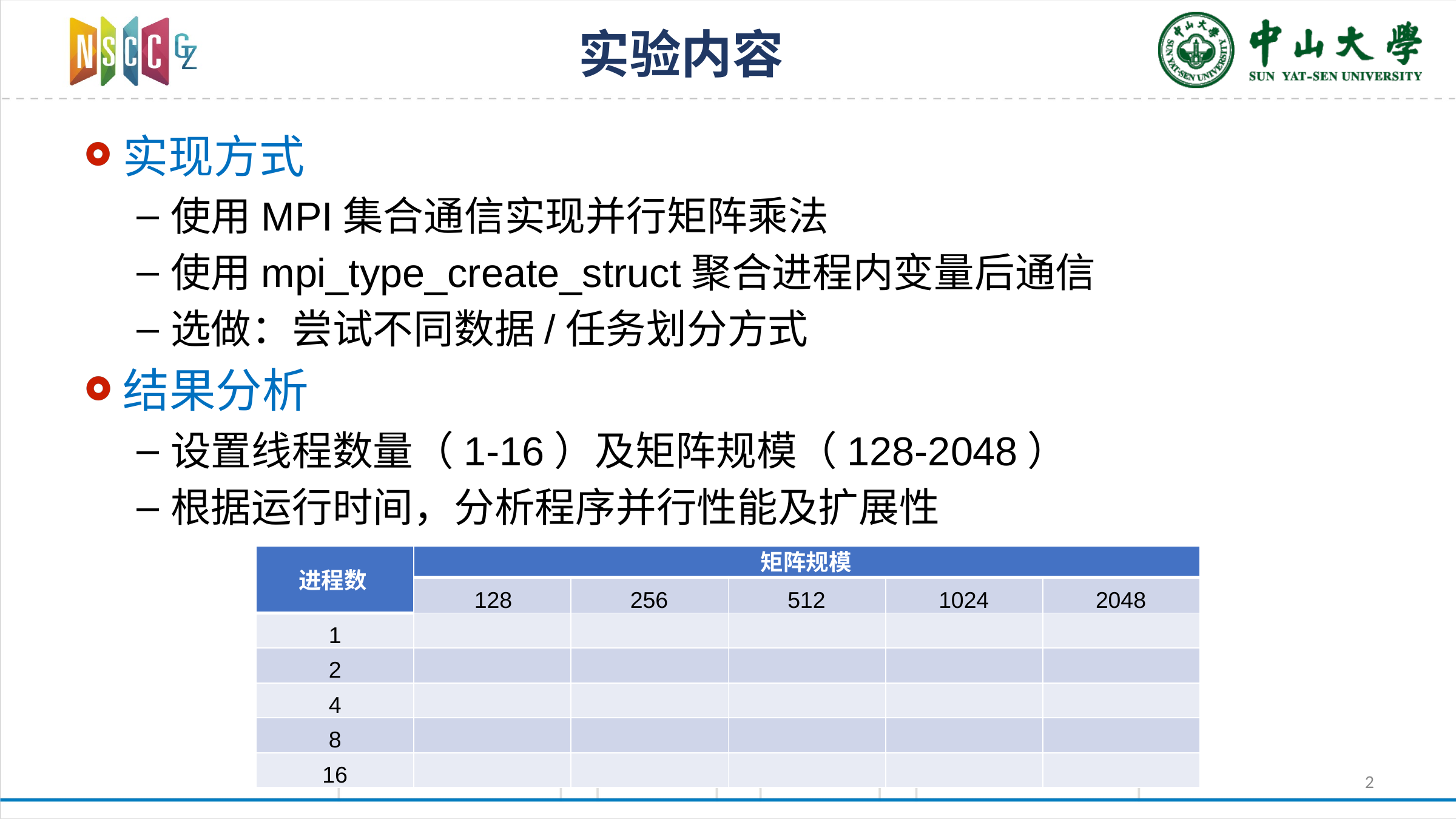

# 实验内容
实现方式
使用MPI集合通信实现并行矩阵乘法
使用mpi_type_create_struct聚合进程内变量后通信
选做：尝试不同数据/任务划分方式
结果分析
设置线程数量（1-16）及矩阵规模（128-2048）
根据运行时间，分析程序并行性能及扩展性

| 进程数 | 矩阵规模 |  |  |  |  |
| --- | --- | --- | --- | --- | --- |
|  | 128 | 256 | 512 | 1024 | 2048 |
| 1 |  |  |  |  |  |
| 2 |  |  |  |  |  |
| 4 |  |  |  |  |  |
| 8 |  |  |  |  |  |
| 16 |  |  |  |  |  |
2